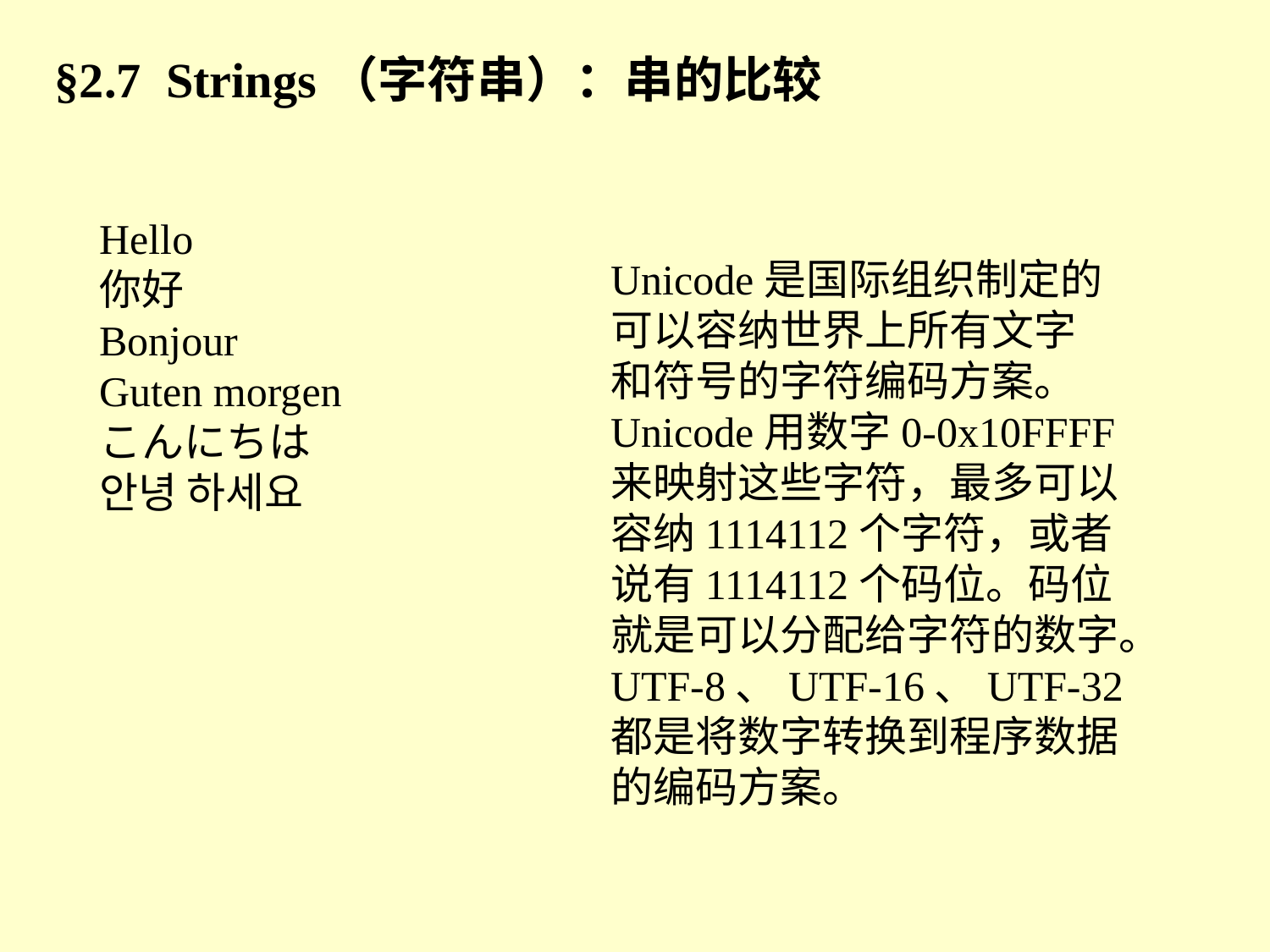

§2.7  Strings（字符串）：串的比较
Hello
你好
Bonjour
Guten morgen
こんにちは
안녕 하세요
Unicode是国际组织制定的
可以容纳世界上所有文字
和符号的字符编码方案。
Unicode用数字0-0x10FFFF
来映射这些字符，最多可以
容纳1114112个字符，或者
说有1114112个码位。码位
就是可以分配给字符的数字。
UTF-8、UTF-16、UTF-32
都是将数字转换到程序数据
的编码方案。